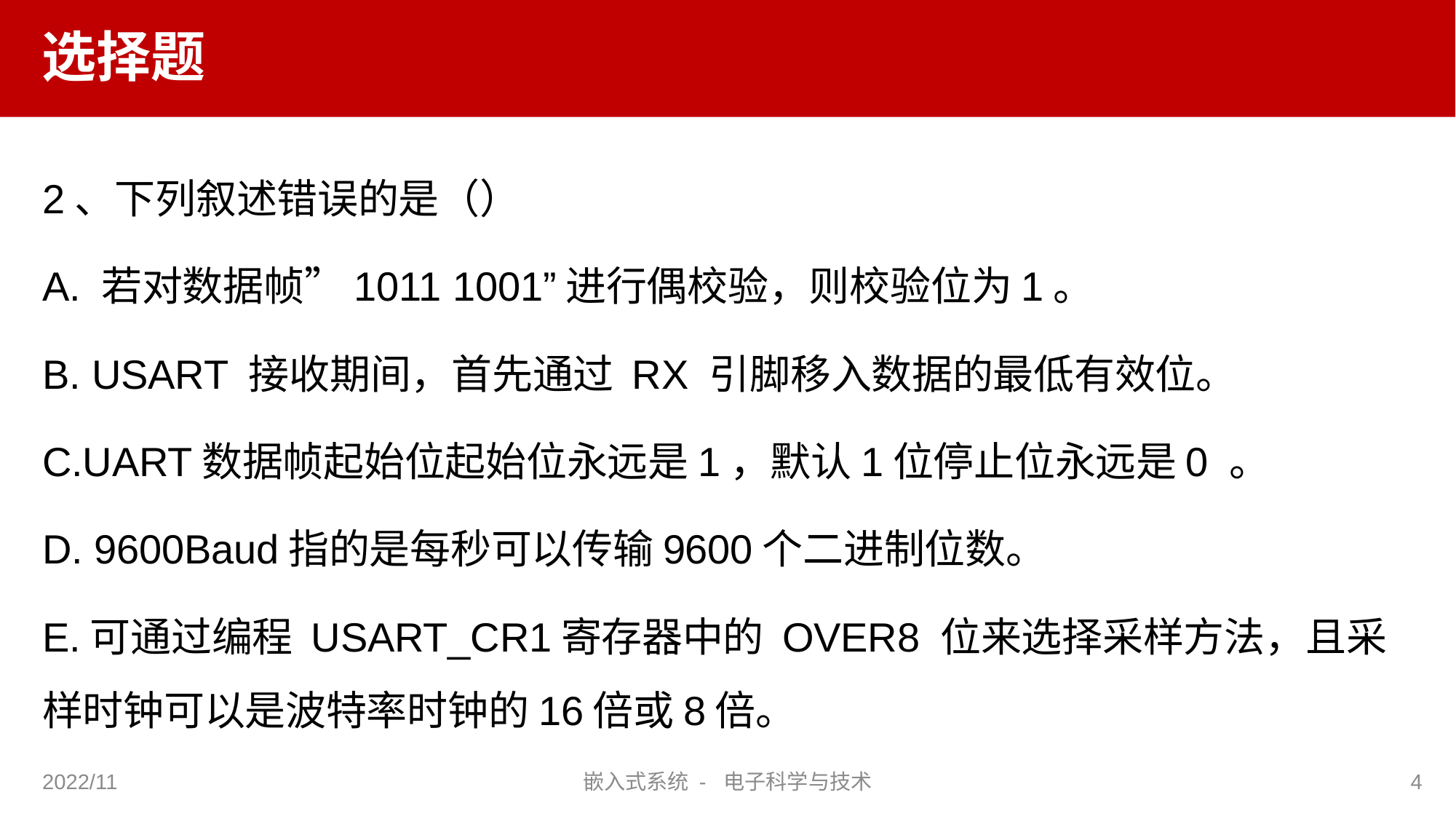

# 选择题
2、下列叙述错误的是（）
A. 若对数据帧”1011 1001”进行偶校验，则校验位为1。
B. USART 接收期间，首先通过 RX 引脚移入数据的最低有效位。
C.UART数据帧起始位起始位永远是1，默认1位停止位永远是0 。
D. 9600Baud指的是每秒可以传输9600个二进制位数。
E.可通过编程 USART_CR1寄存器中的 OVER8 位来选择采样方法，且采样时钟可以是波特率时钟的16倍或8倍。
2022/11
嵌入式系统 -  电子科学与技术
4